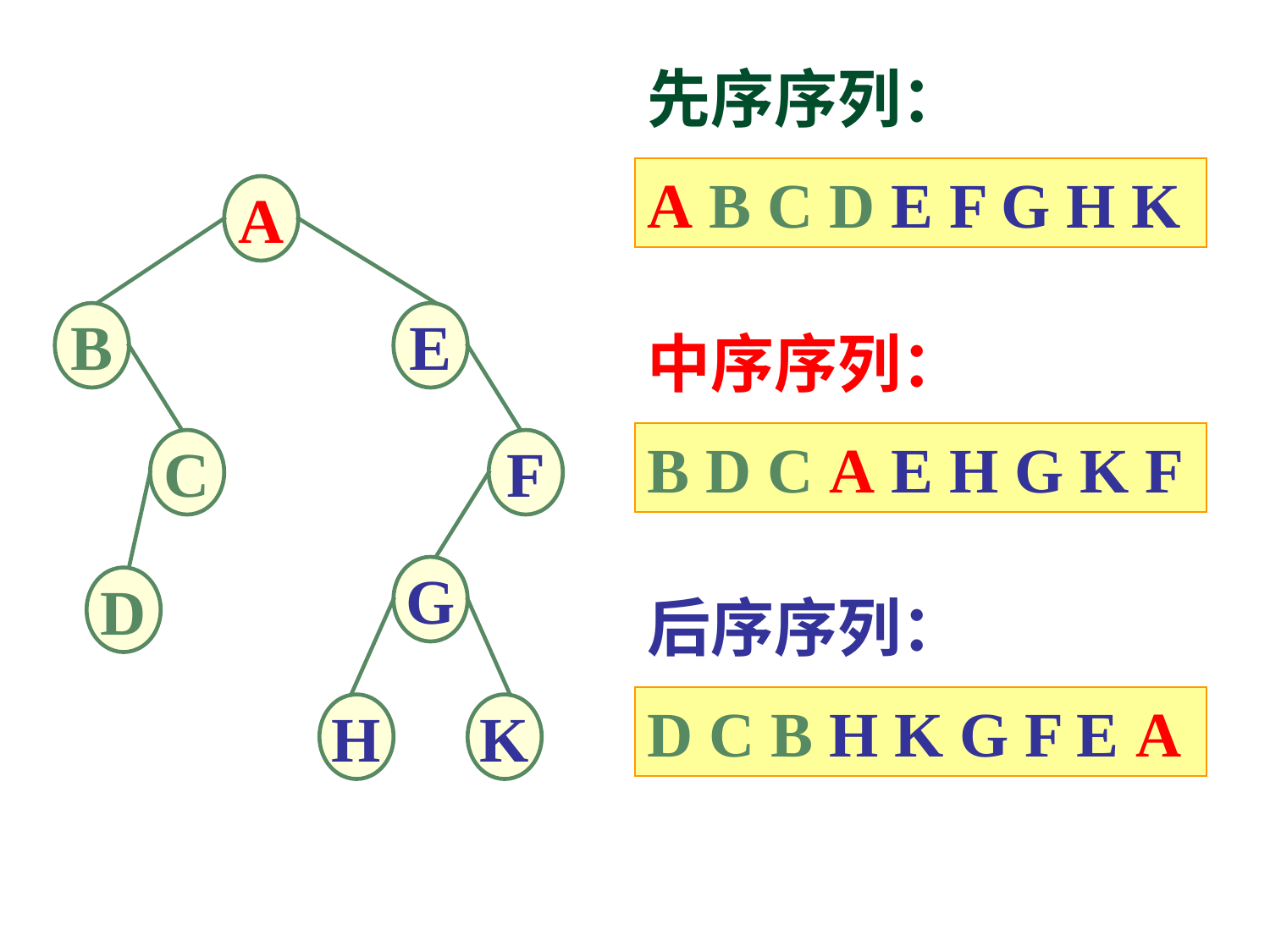

先序序列：
A B C D E F G H K
A

B
E

C
F

G
D

H
K
中序序列：
B D C A E H G K F
后序序列：
D C B H K G F E A